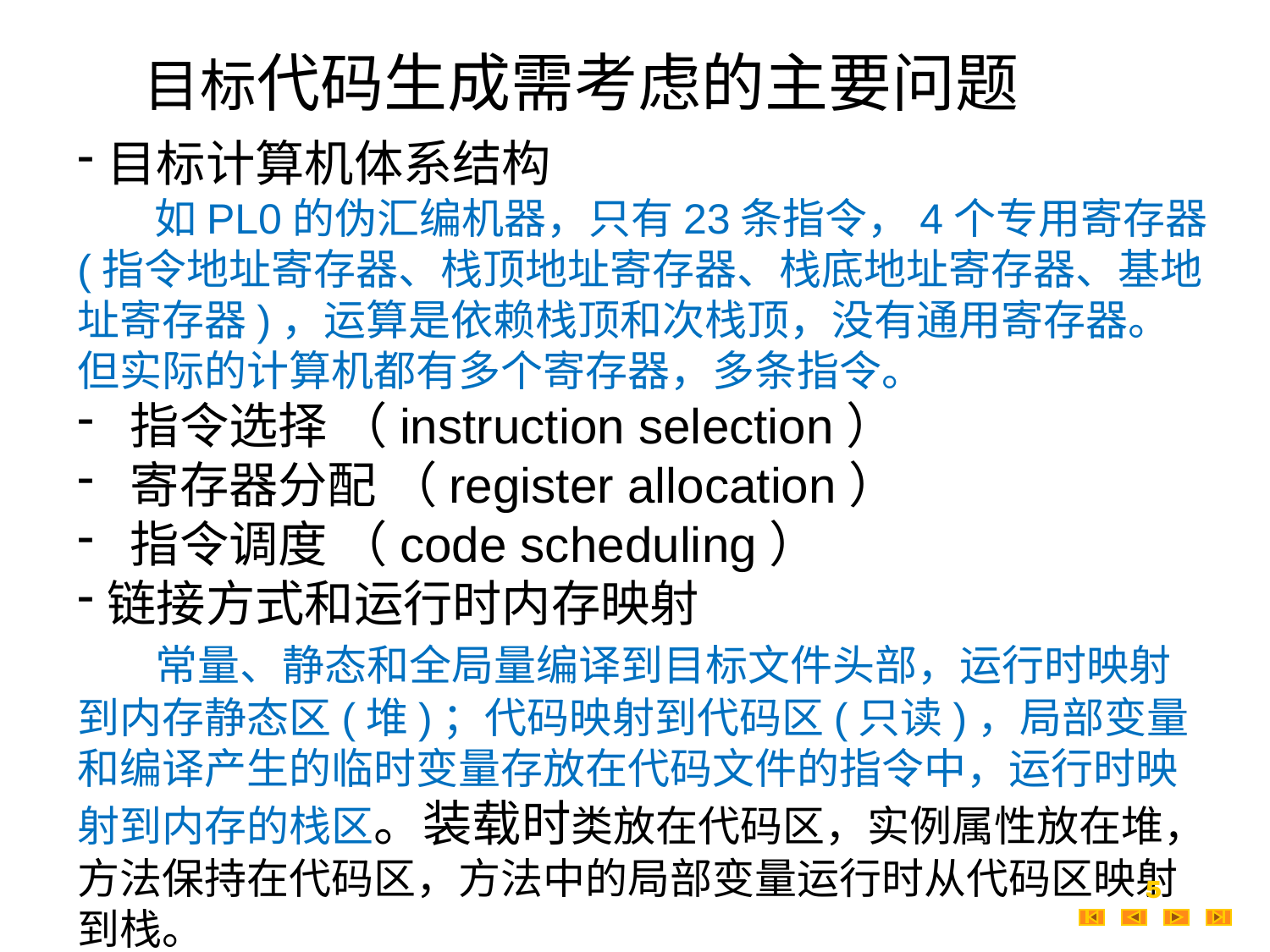

目标代码生成需考虑的主要问题
目标计算机体系结构
       如PL0的伪汇编机器，只有23条指令，4个专用寄存器(指令地址寄存器、栈顶地址寄存器、栈底地址寄存器、基地址寄存器)，运算是依赖栈顶和次栈顶，没有通用寄存器。但实际的计算机都有多个寄存器，多条指令。
 指令选择 （instruction selection）
 寄存器分配 （register allocation）
 指令调度 （code scheduling）
链接方式和运行时内存映射
      常量、静态和全局量编译到目标文件头部，运行时映射到内存静态区(堆)；代码映射到代码区(只读)，局部变量和编译产生的临时变量存放在代码文件的指令中，运行时映射到内存的栈区。装载时类放在代码区，实例属性放在堆，方法保持在代码区，方法中的局部变量运行时从代码区映射到栈。

5